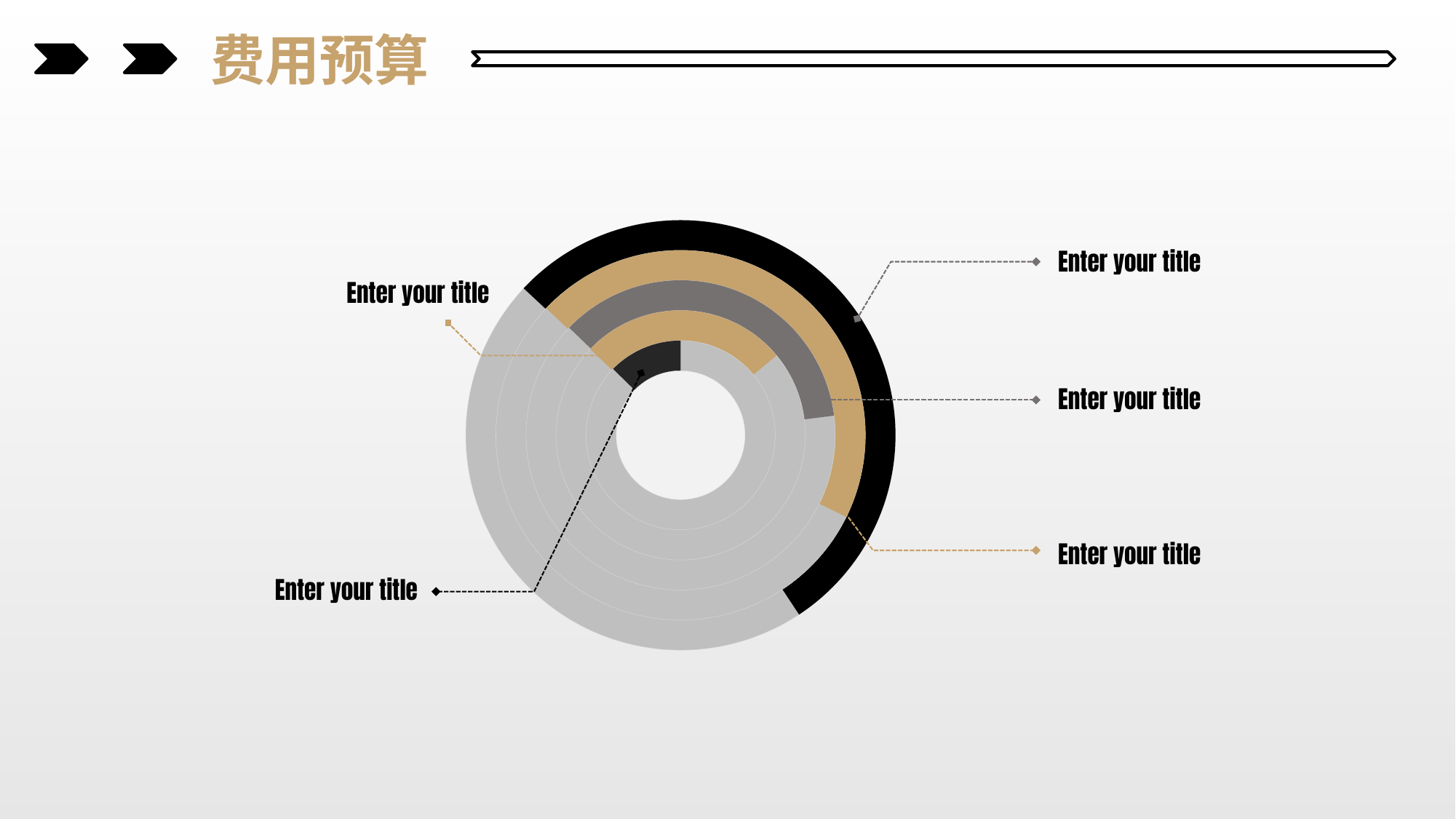

费用预算

Enter your title

Enter your title

Enter your title

Enter your title
Enter your title